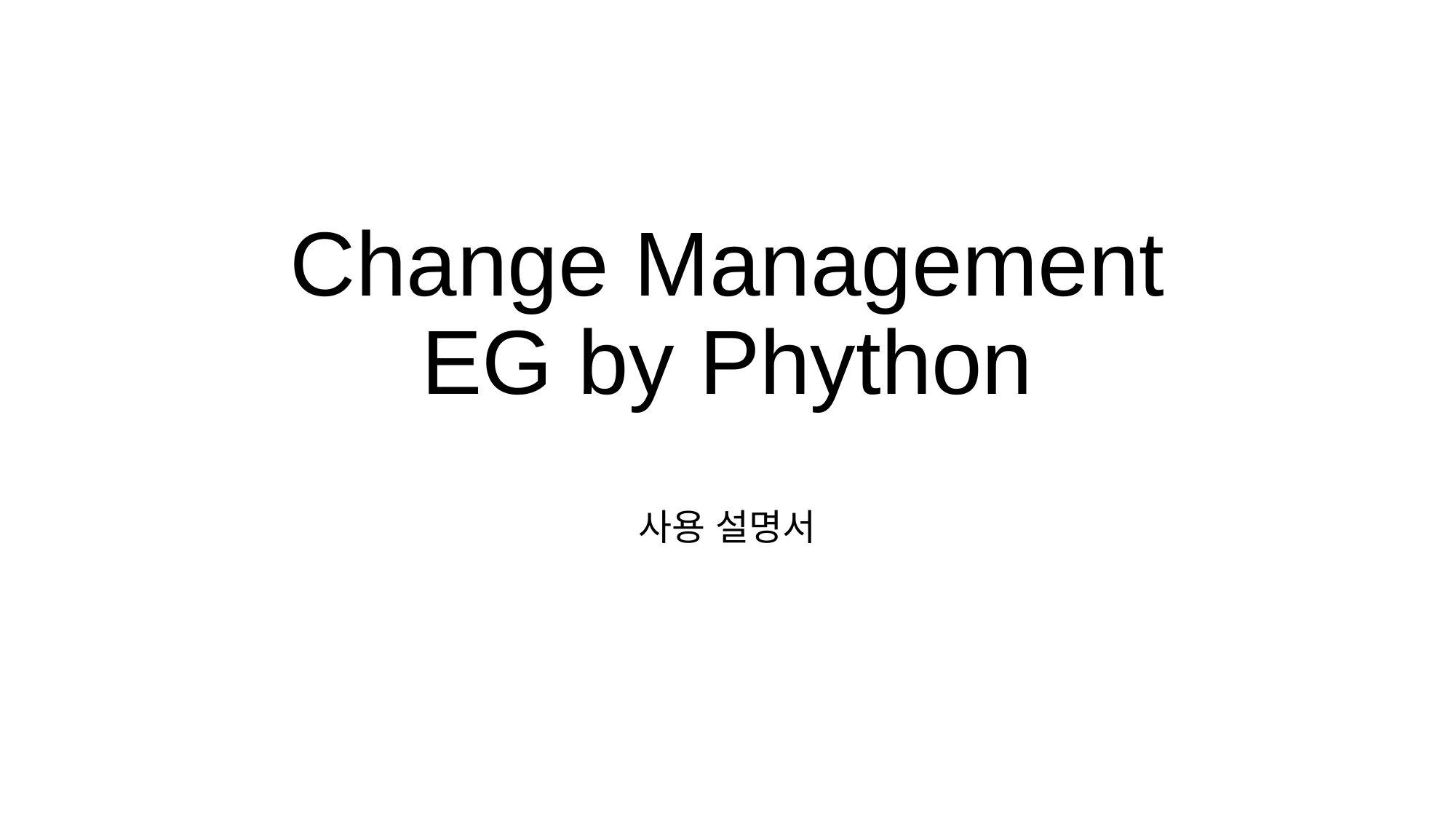

# Change Management EG by Phython
사용 설명서